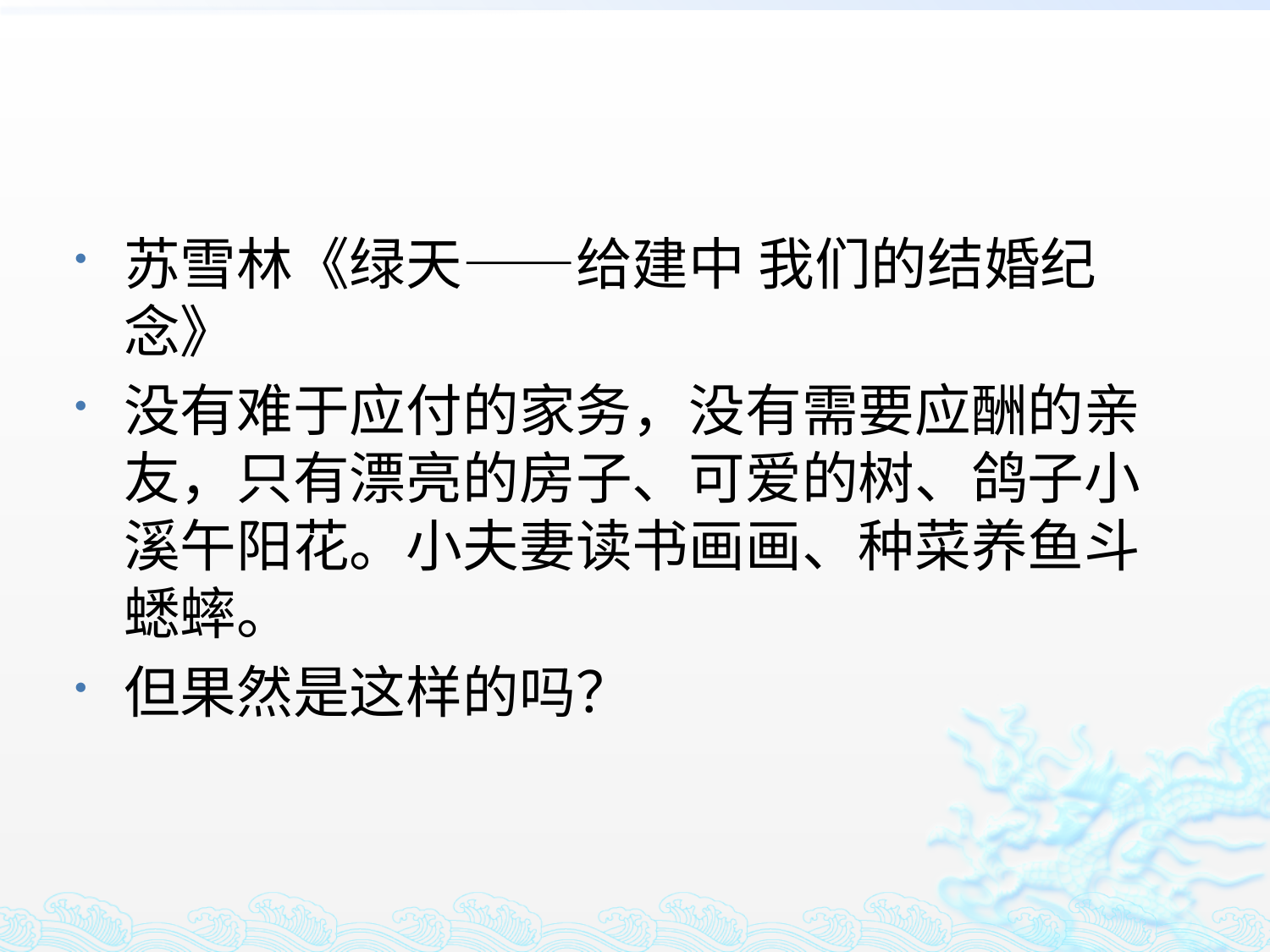

#
苏雪林《绿天——给建中 我们的结婚纪念》
没有难于应付的家务，没有需要应酬的亲友，只有漂亮的房子、可爱的树、鸽子小溪午阳花。小夫妻读书画画、种菜养鱼斗蟋蟀。
但果然是这样的吗？